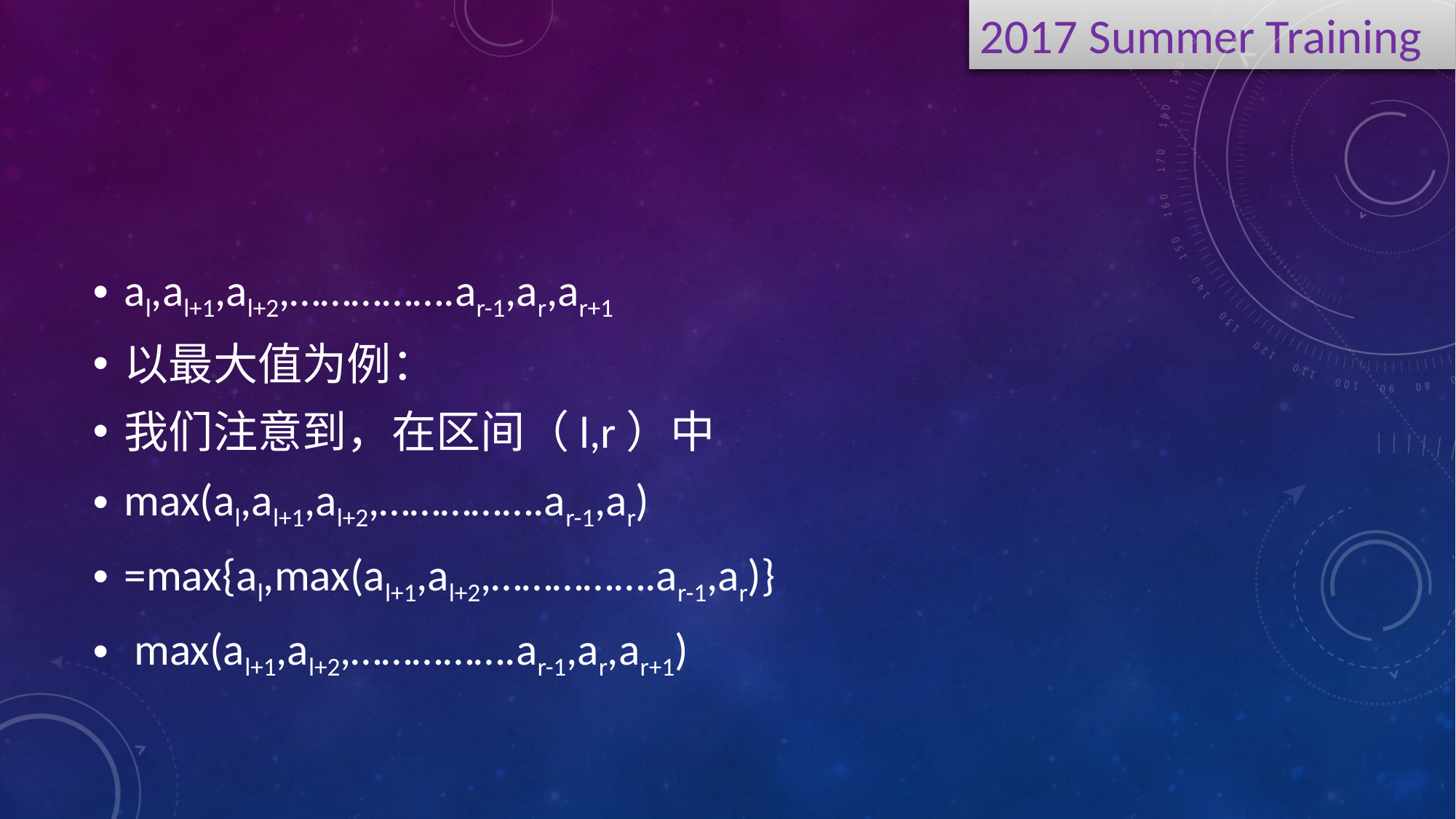

#
al,al+1,al+2,…………….ar-1,ar,ar+1
以最大值为例：
我们注意到，在区间（l,r）中
max(al,al+1,al+2,…………….ar-1,ar)
=max{al,max(al+1,al+2,…………….ar-1,ar)}
 max(al+1,al+2,…………….ar-1,ar,ar+1)